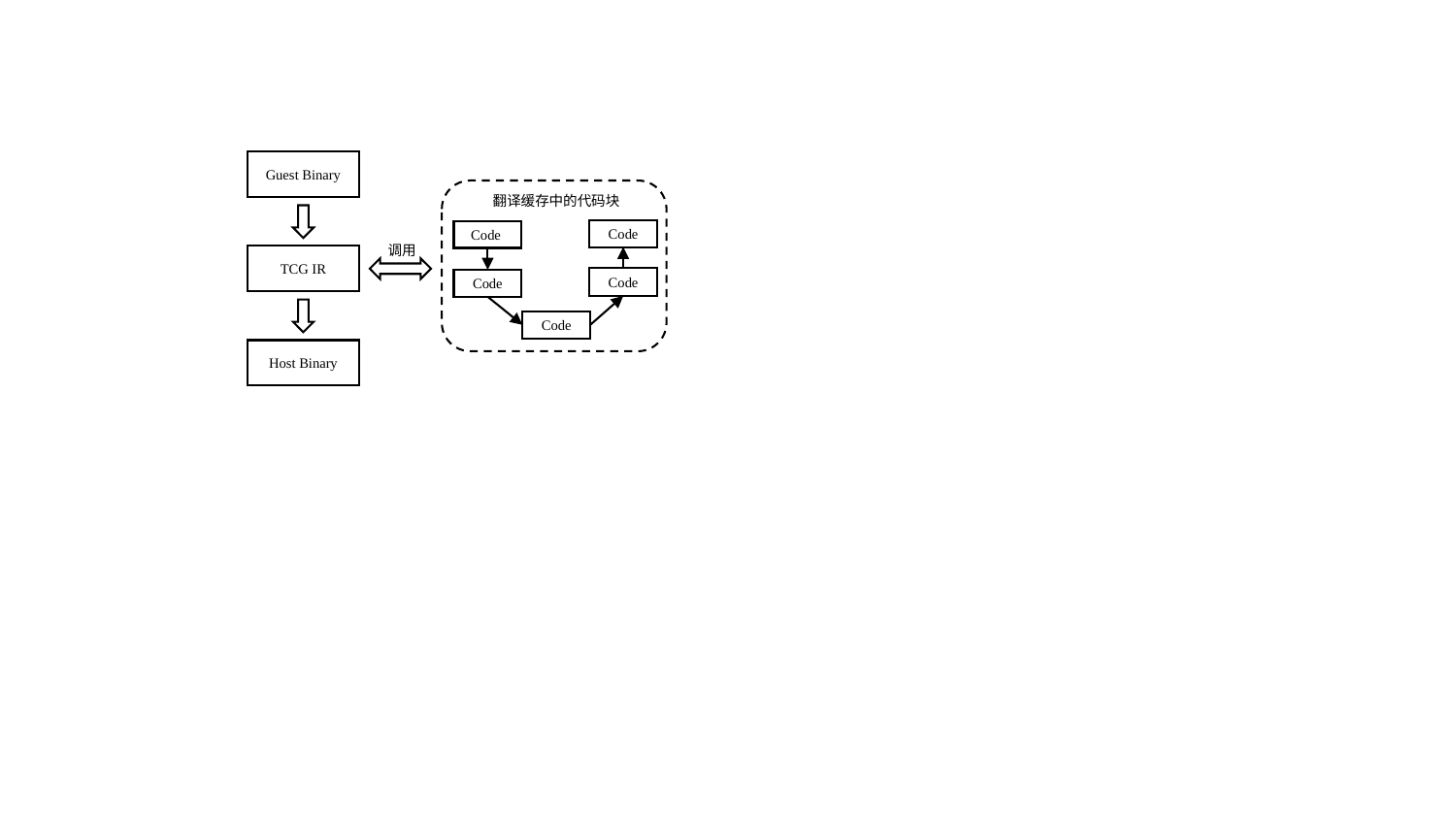

Guest Binary

翻译缓存中的代码块

Code
Code
调用
TCG IR

Code
Code

Code
Host Binary